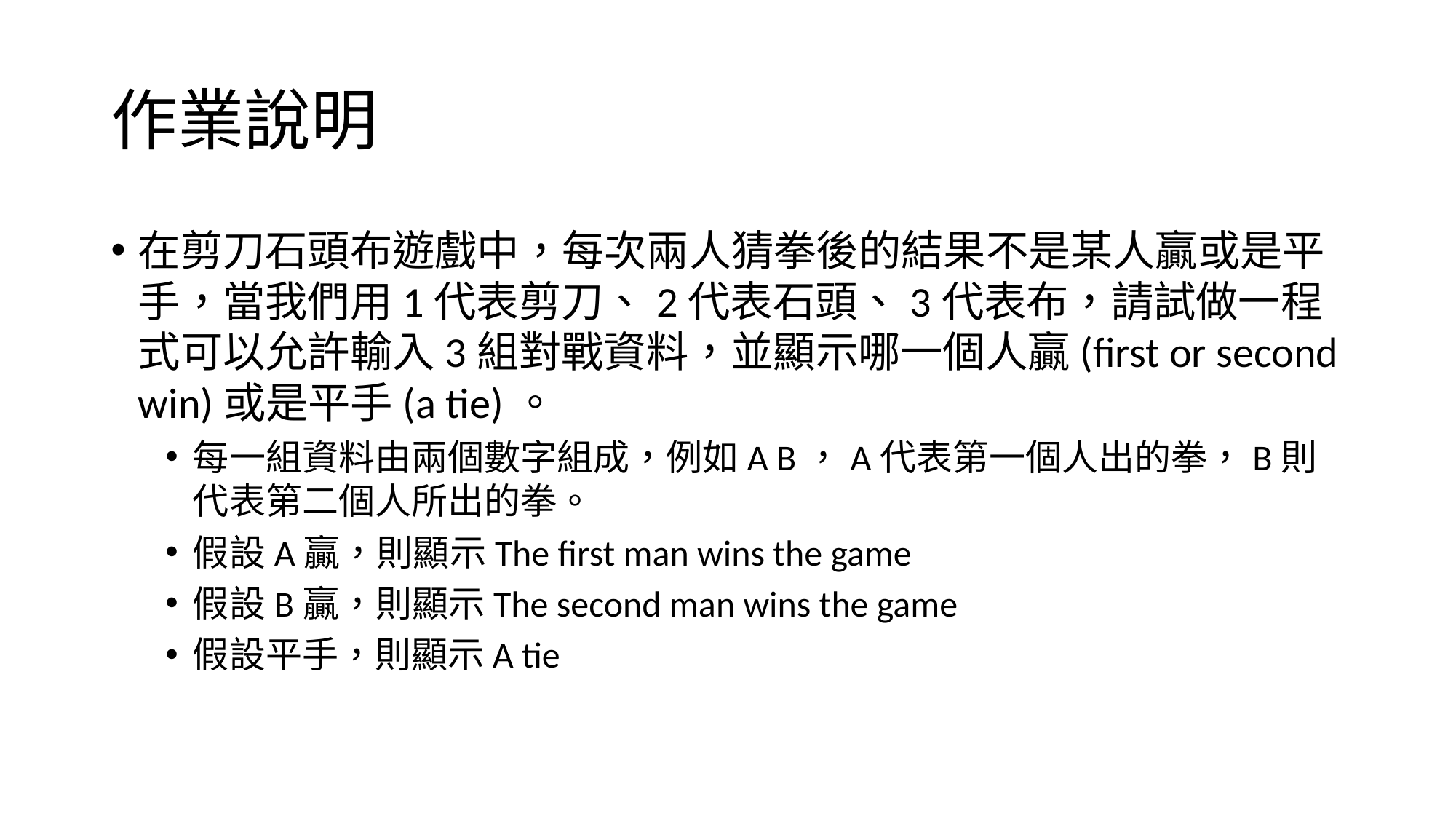

# 作業說明
在剪刀石頭布遊戲中，每次兩人猜拳後的結果不是某人贏或是平手，當我們用1代表剪刀、2代表石頭、3代表布，請試做一程式可以允許輸入3組對戰資料，並顯示哪一個人贏(first or second win)或是平手(a tie)。
每一組資料由兩個數字組成，例如A B，A代表第一個人出的拳，B則代表第二個人所出的拳。
假設A贏，則顯示The first man wins the game
假設B贏，則顯示The second man wins the game
假設平手，則顯示A tie